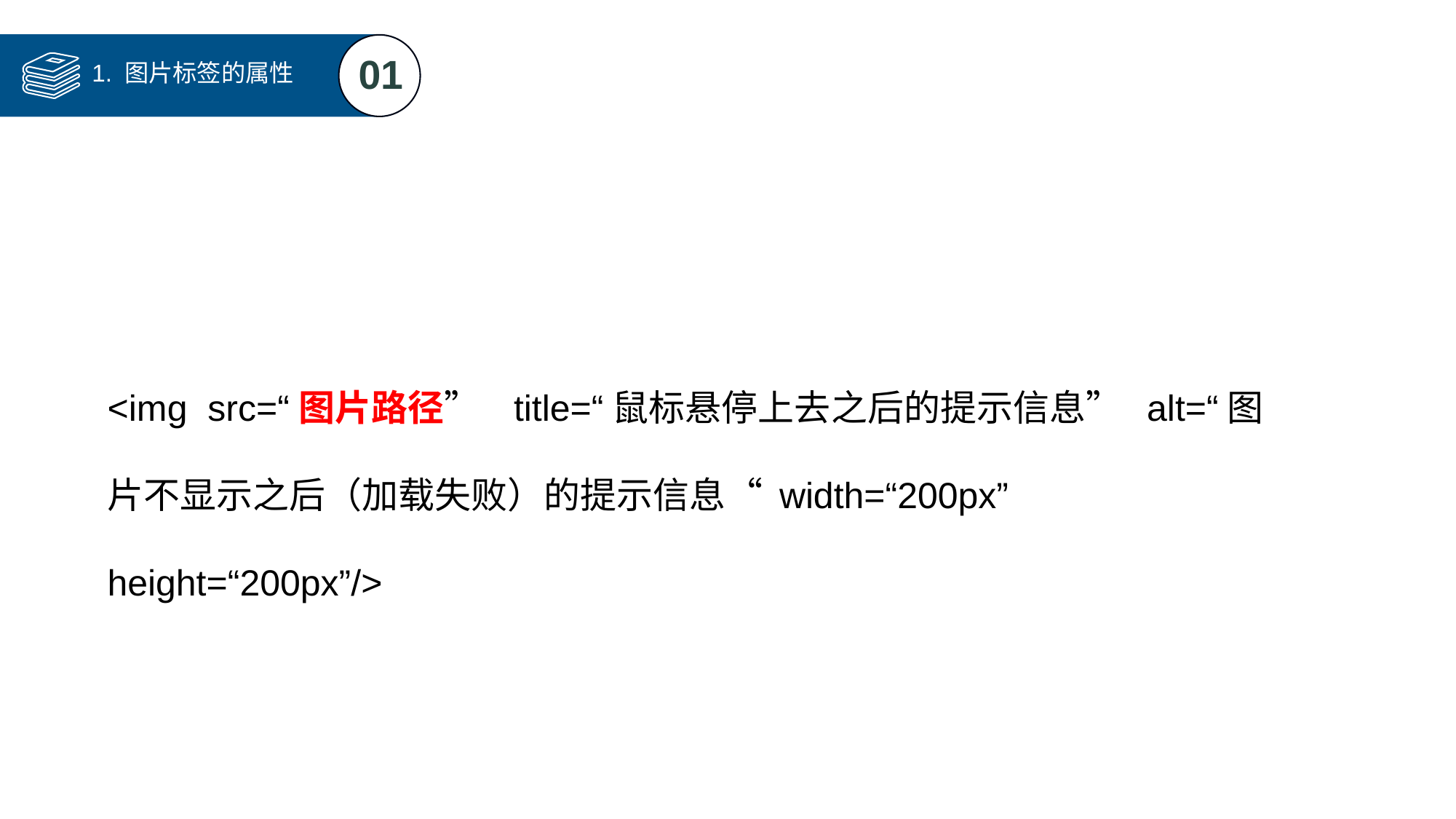

01
1. 图片标签的属性

<img  src=“图片路径”   title=“鼠标悬停上去之后的提示信息”  alt=“图片不显示之后（加载失败）的提示信息“ width=“200px” height=“200px”/>